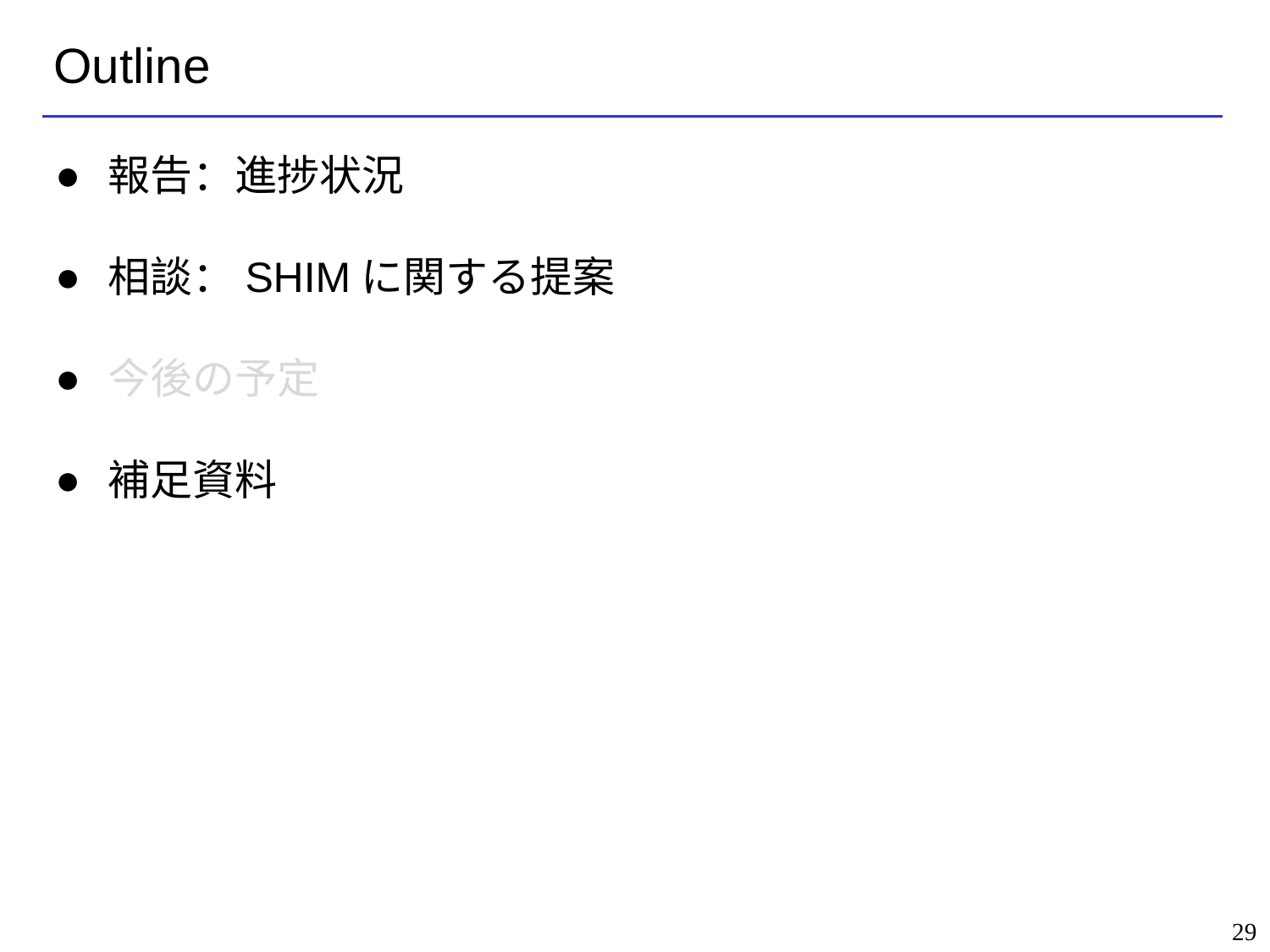

# Outline
報告：進捗状況

相談：SHIMに関する提案

今後の予定

補足資料
29